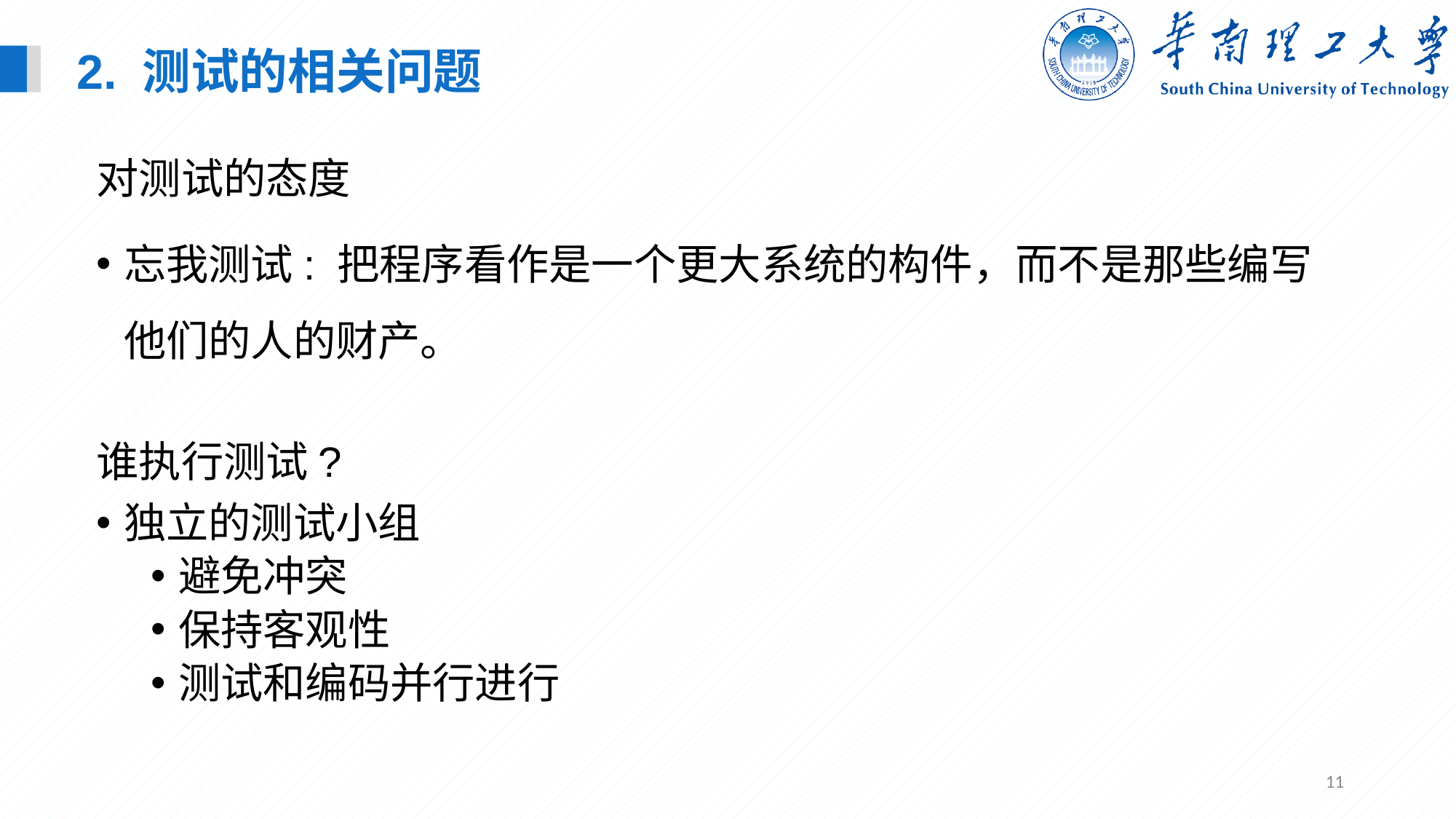

2. 测试的相关问题
对测试的态度
忘我测试: 把程序看作是一个更大系统的构件，而不是那些编写他们的人的财产。

谁执行测试?
独立的测试小组
避免冲突
保持客观性
测试和编码并行进行

11